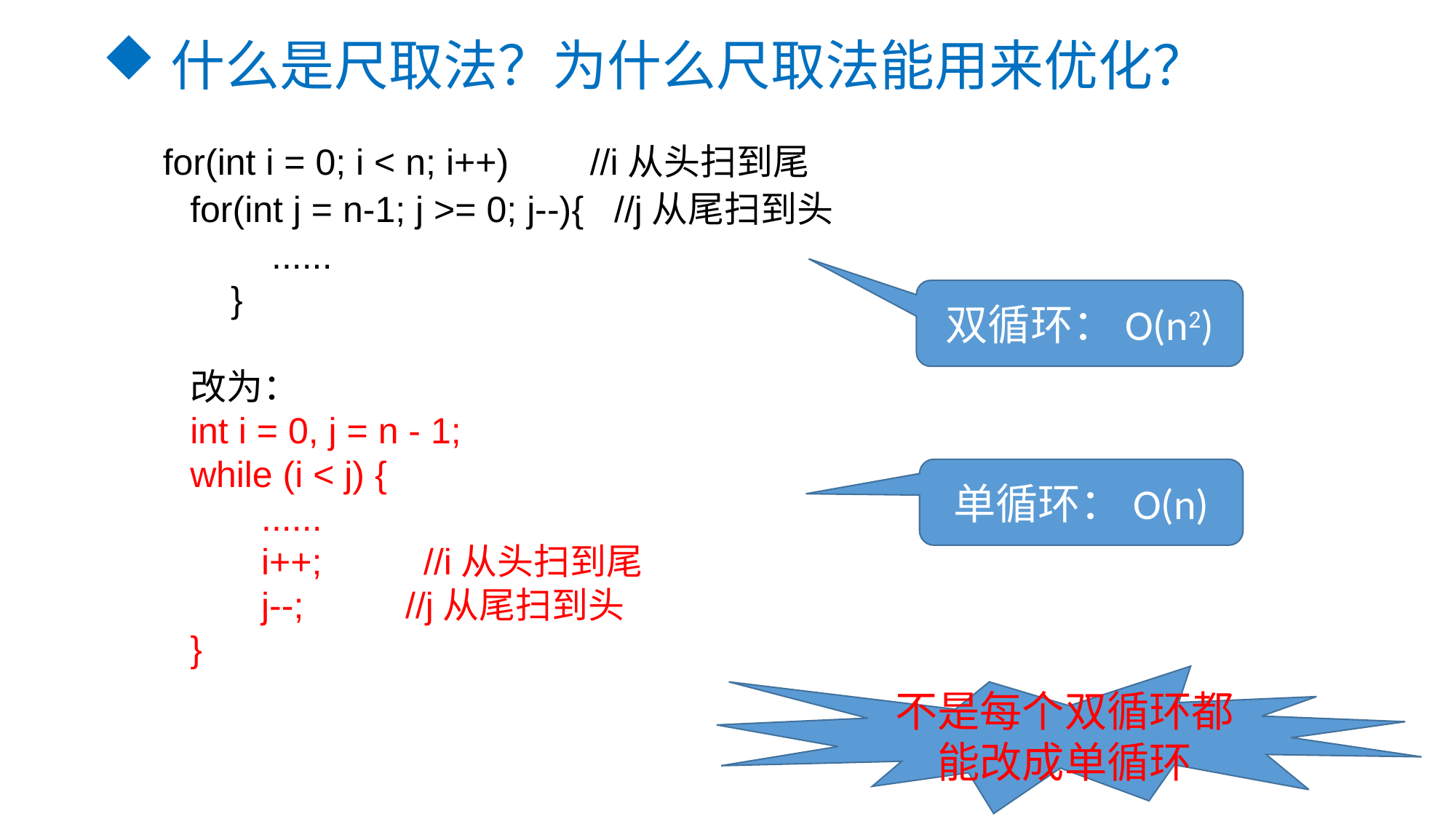

# 什么是尺取法？为什么尺取法能用来优化？
for(int i = 0; i < n; i++)        //i从头扫到尾
for(int j = n-1; j >= 0; j--){   //j从尾扫到头
        ......
    }

改为：
int i = 0, j = n - 1;
while (i < j) {
       ......
       i++;          //i从头扫到尾
       j--;          //j从尾扫到头
}

双循环：O(n2)
单循环：O(n)
不是每个双循环都能改成单循环